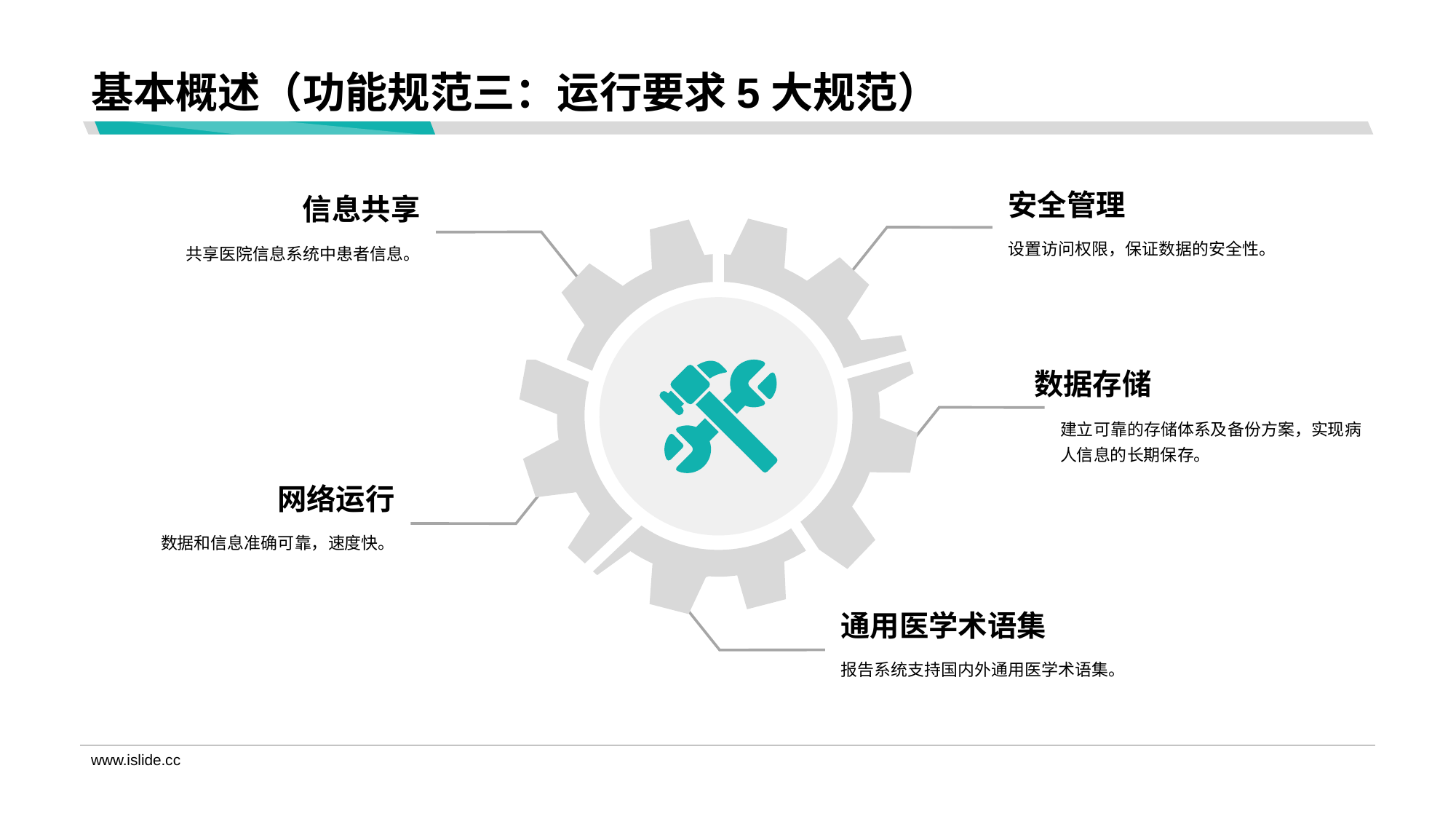

# 基本概述（功能规范三：运行要求5大规范）
安全管理
信息共享

设置访问权限，保证数据的安全性。
共享医院信息系统中患者信息。

建立可靠的存储体系及备份方案，实现病人信息的长期保存。
网络运行
数据和信息准确可靠，速度快。

通用医学术语集
报告系统支持国内外通用医学术语集。
数据存储
www.islide.cc
11